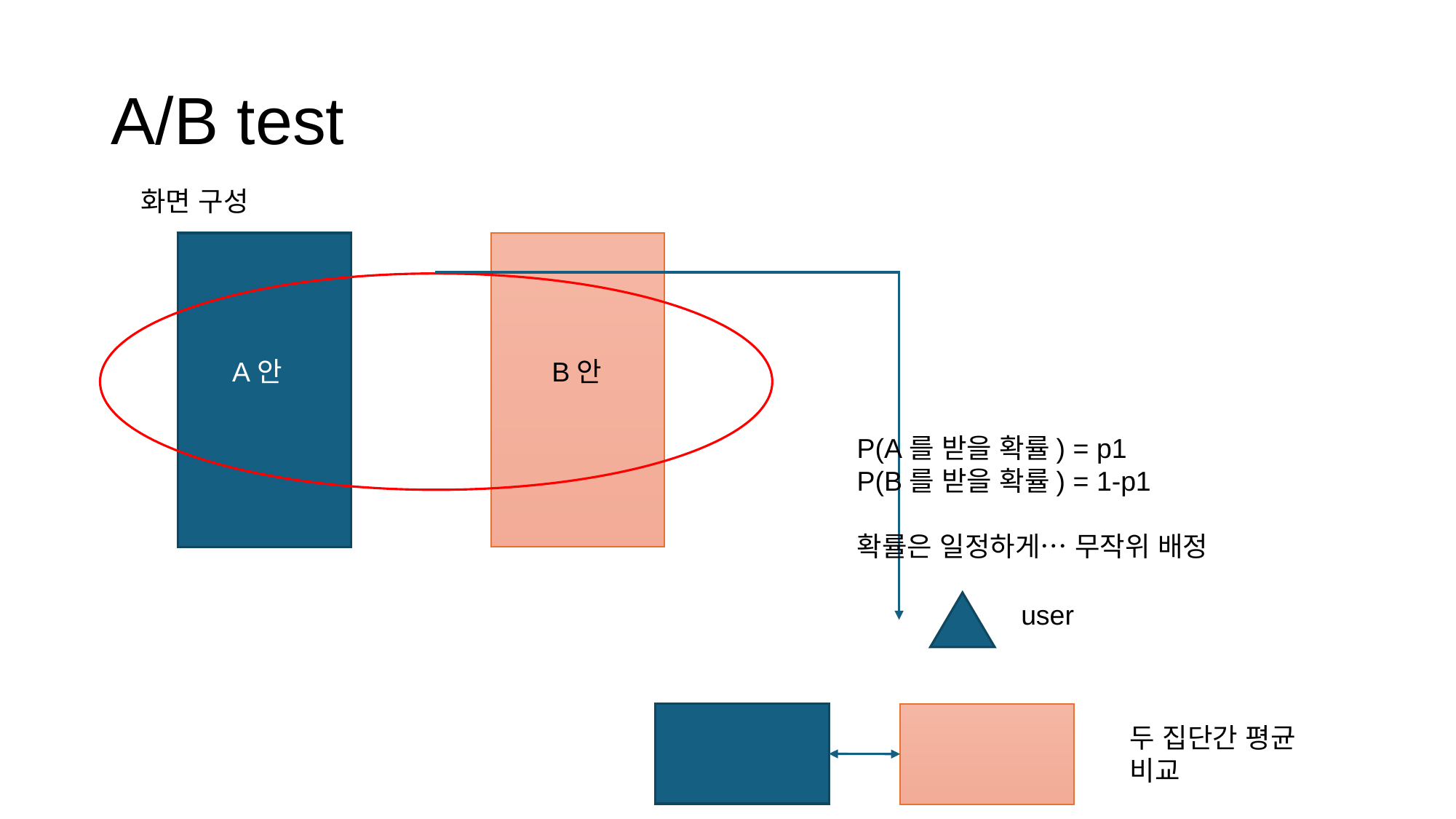

# A/B test
화면 구성

A안
B안
P(A를 받을 확률) = p1
P(B를 받을 확률) = 1-p1

확률은 일정하게… 무작위 배정

user

두 집단간 평균 비교